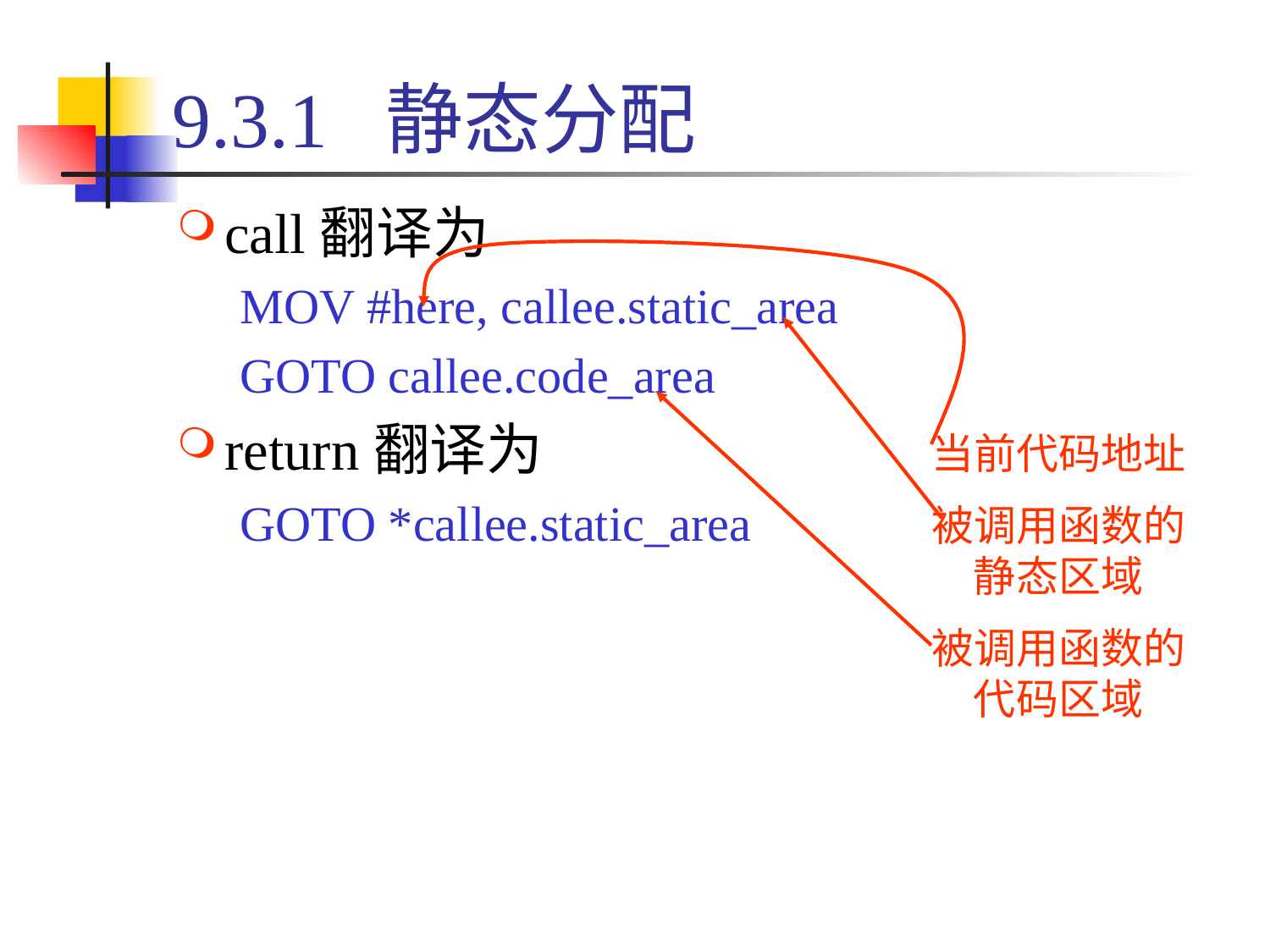

# 9.3.1  静态分配
call翻译为
MOV #here, callee.static_area
GOTO callee.code_area
return翻译为
GOTO *callee.static_area

当前代码地址
被调用函数的静态区域
被调用函数的代码区域